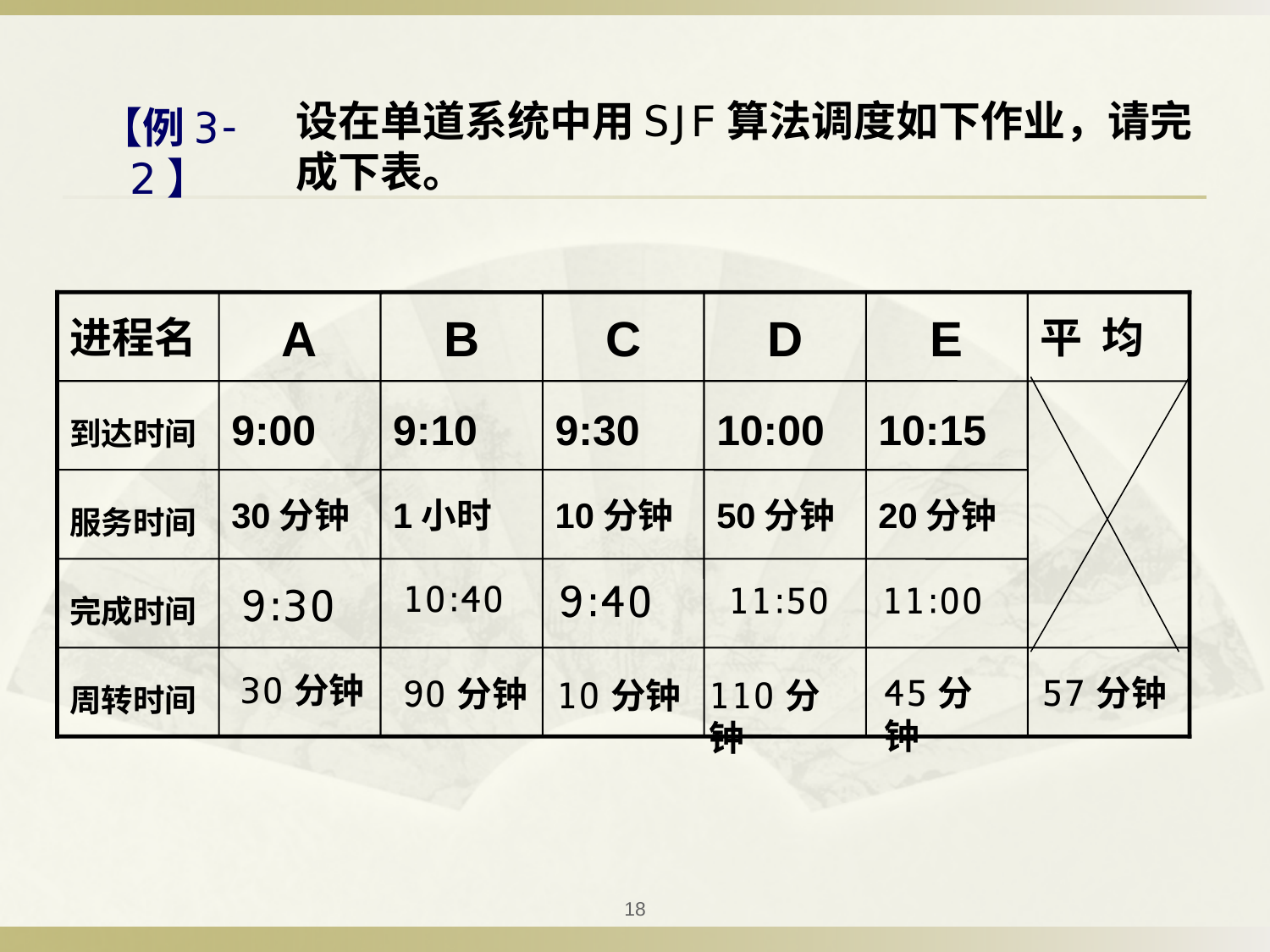

设在单道系统中用SJF算法调度如下作业，请完成下表。
【例3-2】
进程名

A

B

C

D

E

平  均

到达时间

9:00
9:10
9:30
10:00
10:15

服务时间

30分钟
1小时
10分钟
50分钟
20分钟
完成时间

9:40
10:40
9:30
11:50
11:00
周转时间

30分钟
45分钟
57分钟
90分钟
10分钟
110分钟

18